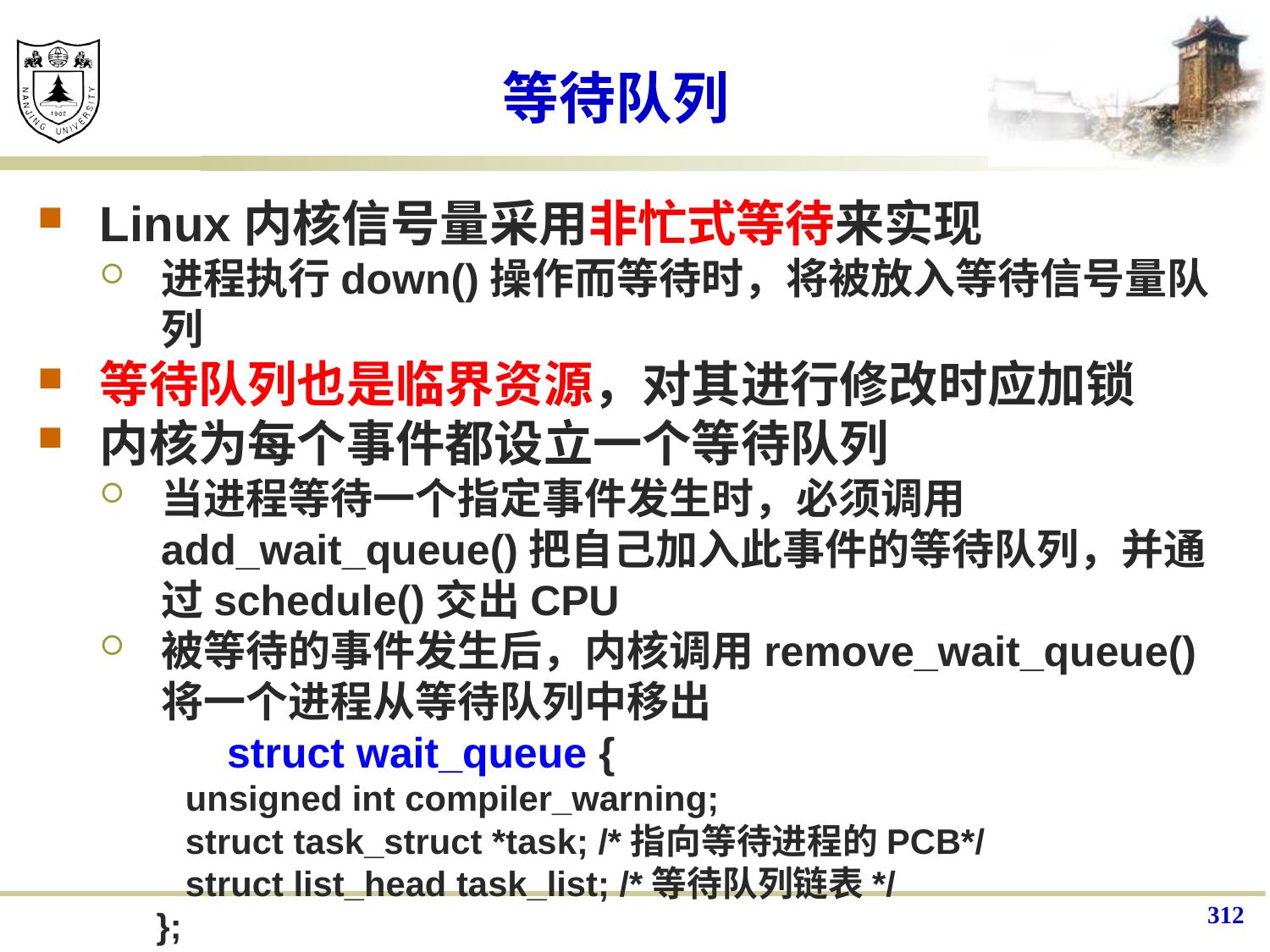

# 等待队列
Linux内核信号量采用非忙式等待来实现
进程执行down()操作而等待时，将被放入等待信号量队列
等待队列也是临界资源，对其进行修改时应加锁
内核为每个事件都设立一个等待队列
当进程等待一个指定事件发生时，必须调用add_wait_queue()把自己加入此事件的等待队列，并通过schedule()交出CPU
被等待的事件发生后，内核调用remove_wait_queue()将一个进程从等待队列中移出
	struct wait_queue {
   unsigned int compiler_warning;
   struct task_struct *task; /*指向等待进程的PCB*/
   struct list_head task_list; /*等待队列链表*/
};
312